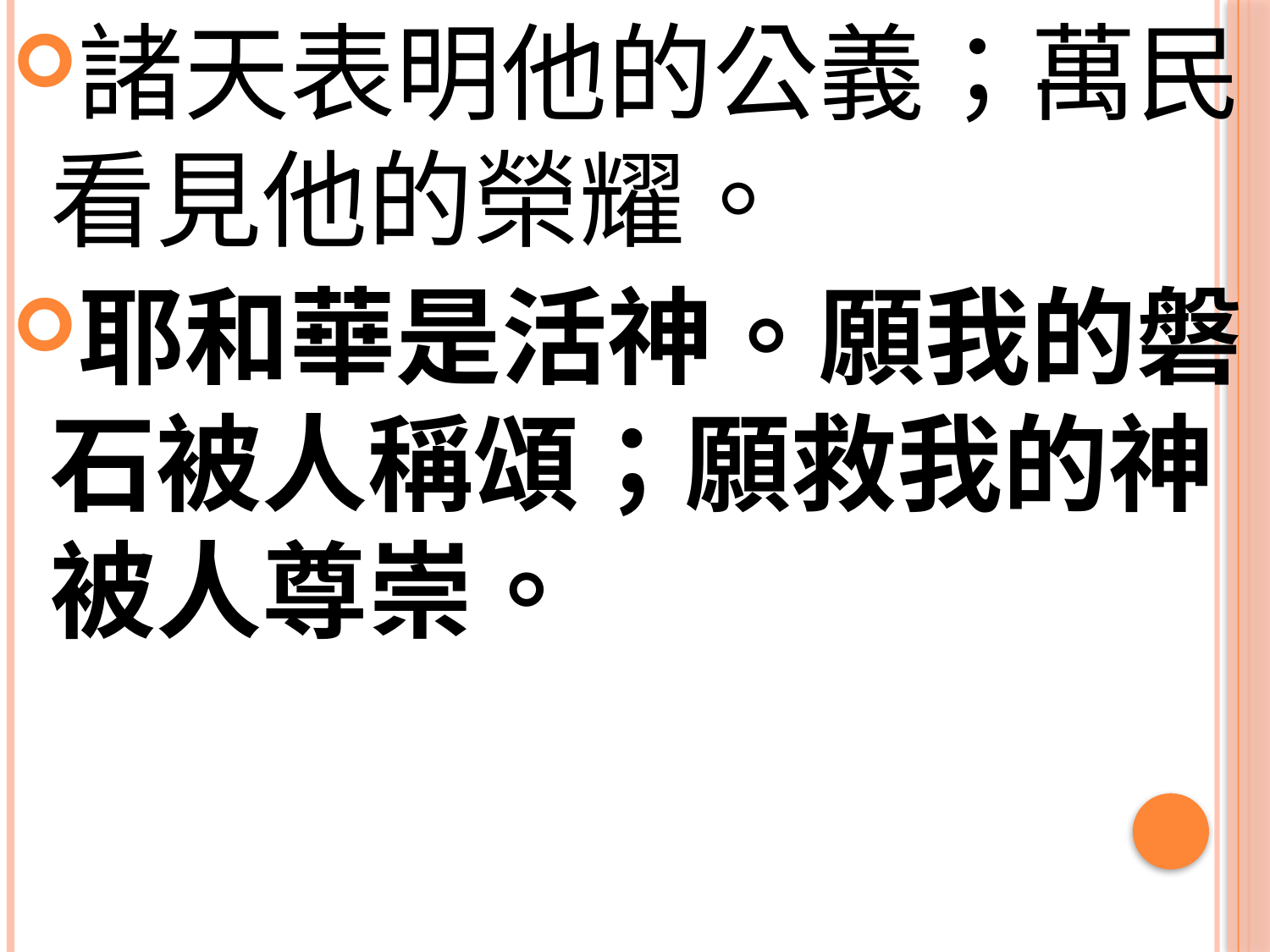

諸天表明他的公義；萬民看見他的榮耀。
耶和華是活神。願我的磐石被人稱頌；願救我的神被人尊崇。